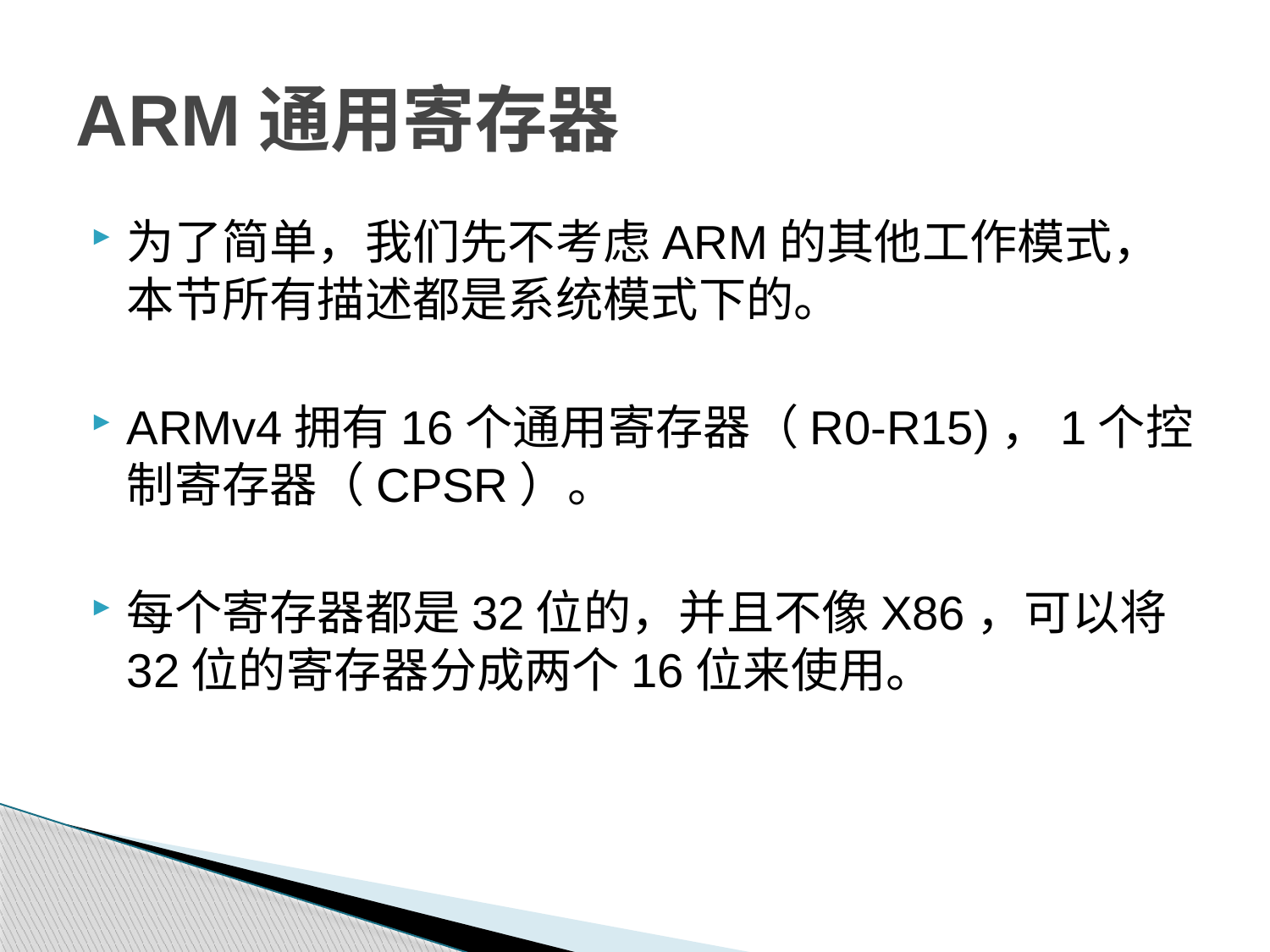

# ARM通用寄存器
为了简单，我们先不考虑ARM的其他工作模式，本节所有描述都是系统模式下的。

ARMv4拥有16个通用寄存器（R0-R15)，1个控制寄存器（CPSR）。

每个寄存器都是32位的，并且不像X86，可以将32位的寄存器分成两个16位来使用。